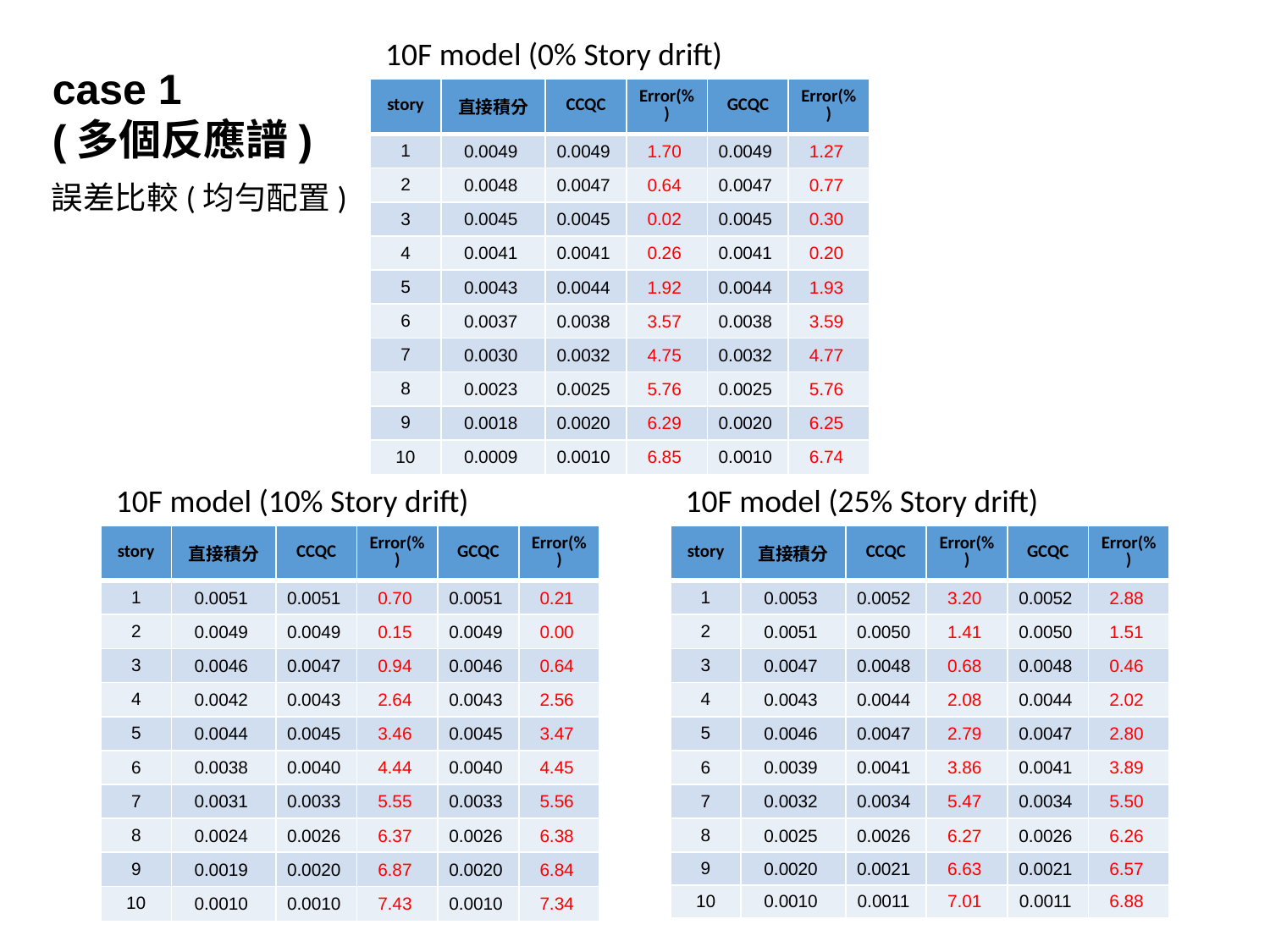

10F model (0% Story drift)
case 1
(多個反應譜)
| story | 直接積分 | CCQC | Error(%) | GCQC | Error(%) |
| --- | --- | --- | --- | --- | --- |
| 1 | 0.0049 | 0.0049 | 1.70 | 0.0049 | 1.27 |
| 2 | 0.0048 | 0.0047 | 0.64 | 0.0047 | 0.77 |
| 3 | 0.0045 | 0.0045 | 0.02 | 0.0045 | 0.30 |
| 4 | 0.0041 | 0.0041 | 0.26 | 0.0041 | 0.20 |
| 5 | 0.0043 | 0.0044 | 1.92 | 0.0044 | 1.93 |
| 6 | 0.0037 | 0.0038 | 3.57 | 0.0038 | 3.59 |
| 7 | 0.0030 | 0.0032 | 4.75 | 0.0032 | 4.77 |
| 8 | 0.0023 | 0.0025 | 5.76 | 0.0025 | 5.76 |
| 9 | 0.0018 | 0.0020 | 6.29 | 0.0020 | 6.25 |
| 10 | 0.0009 | 0.0010 | 6.85 | 0.0010 | 6.74 |
誤差比較(均勻配置)
10F model (10% Story drift)
10F model (25% Story drift)
| story | 直接積分 | CCQC | Error(%) | GCQC | Error(%) |
| --- | --- | --- | --- | --- | --- |
| 1 | 0.0051 | 0.0051 | 0.70 | 0.0051 | 0.21 |
| 2 | 0.0049 | 0.0049 | 0.15 | 0.0049 | 0.00 |
| 3 | 0.0046 | 0.0047 | 0.94 | 0.0046 | 0.64 |
| 4 | 0.0042 | 0.0043 | 2.64 | 0.0043 | 2.56 |
| 5 | 0.0044 | 0.0045 | 3.46 | 0.0045 | 3.47 |
| 6 | 0.0038 | 0.0040 | 4.44 | 0.0040 | 4.45 |
| 7 | 0.0031 | 0.0033 | 5.55 | 0.0033 | 5.56 |
| 8 | 0.0024 | 0.0026 | 6.37 | 0.0026 | 6.38 |
| 9 | 0.0019 | 0.0020 | 6.87 | 0.0020 | 6.84 |
| 10 | 0.0010 | 0.0010 | 7.43 | 0.0010 | 7.34 |
| story | 直接積分 | CCQC | Error(%) | GCQC | Error(%) |
| --- | --- | --- | --- | --- | --- |
| 1 | 0.0053 | 0.0052 | 3.20 | 0.0052 | 2.88 |
| 2 | 0.0051 | 0.0050 | 1.41 | 0.0050 | 1.51 |
| 3 | 0.0047 | 0.0048 | 0.68 | 0.0048 | 0.46 |
| 4 | 0.0043 | 0.0044 | 2.08 | 0.0044 | 2.02 |
| 5 | 0.0046 | 0.0047 | 2.79 | 0.0047 | 2.80 |
| 6 | 0.0039 | 0.0041 | 3.86 | 0.0041 | 3.89 |
| 7 | 0.0032 | 0.0034 | 5.47 | 0.0034 | 5.50 |
| 8 | 0.0025 | 0.0026 | 6.27 | 0.0026 | 6.26 |
| 9 | 0.0020 | 0.0021 | 6.63 | 0.0021 | 6.57 |
| 10 | 0.0010 | 0.0011 | 7.01 | 0.0011 | 6.88 |